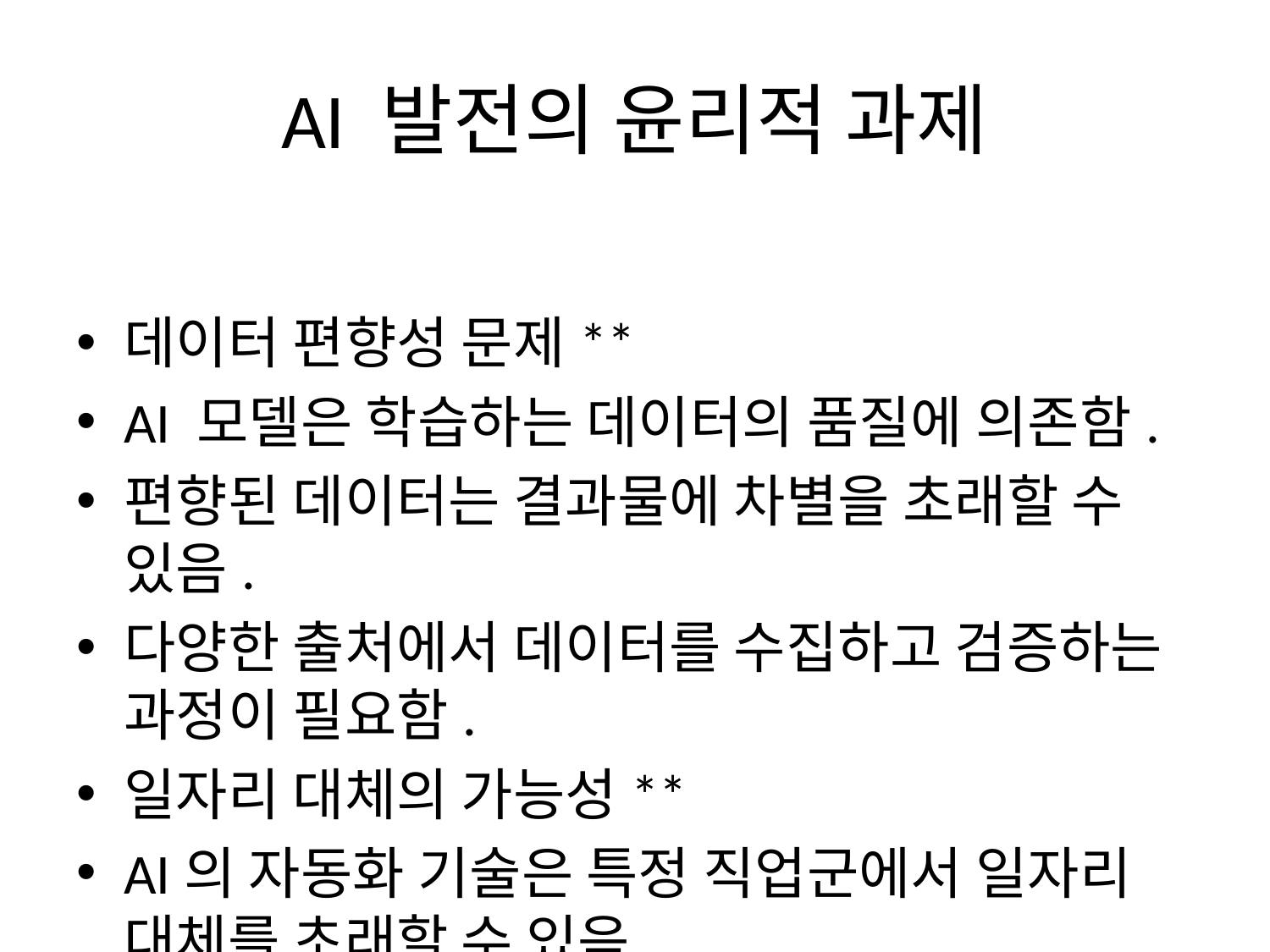

# AI 발전의 윤리적 과제

데이터 편향성 문제**
AI 모델은 학습하는 데이터의 품질에 의존함.
편향된 데이터는 결과물에 차별을 초래할 수 있음.
다양한 출처에서 데이터를 수집하고 검증하는 과정이 필요함.
일자리 대체의 가능성**
AI의 자동화 기술은 특정 직업군에서 일자리 대체를 초래할 수 있음.
반복적이고 단순한 작업은 AI에 의해 대체될 위험이 큼.
새로운 직업 창출 및 재교육 프로그램의 필요성이 대두됨.
딥페이크 등 가짜 정보 생성 위험**
딥페이크 기술은 사실과 거짓을 구분하기 어렵게 만듦.
허위 정보의 확산은 사회적 혼란을 초래할 수 있음.
가짜 정보 탐지 및 규제 방안 마련이 중요함.